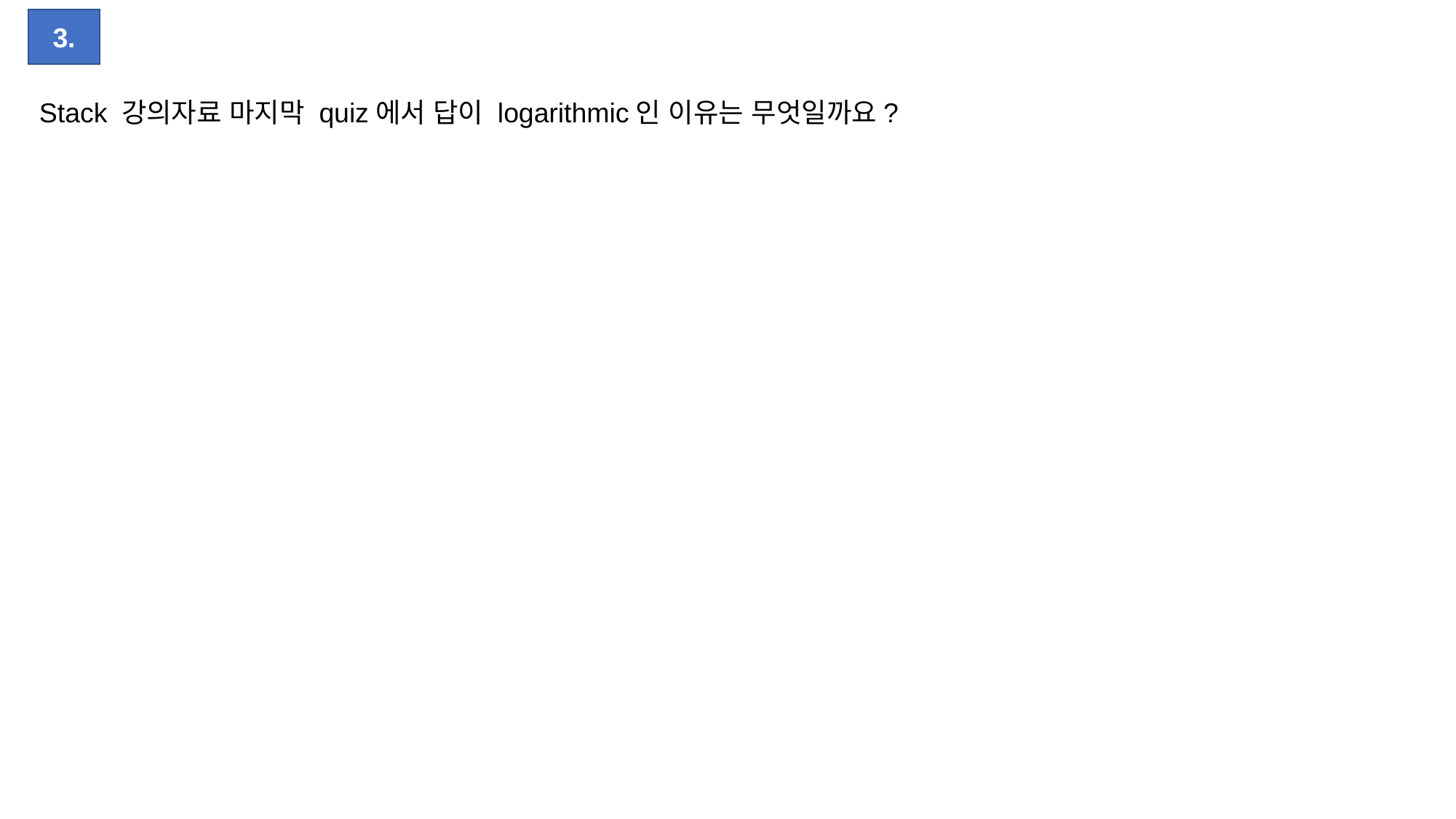

3.
Stack 강의자료 마지막 quiz에서 답이 logarithmic인 이유는 무엇일까요?